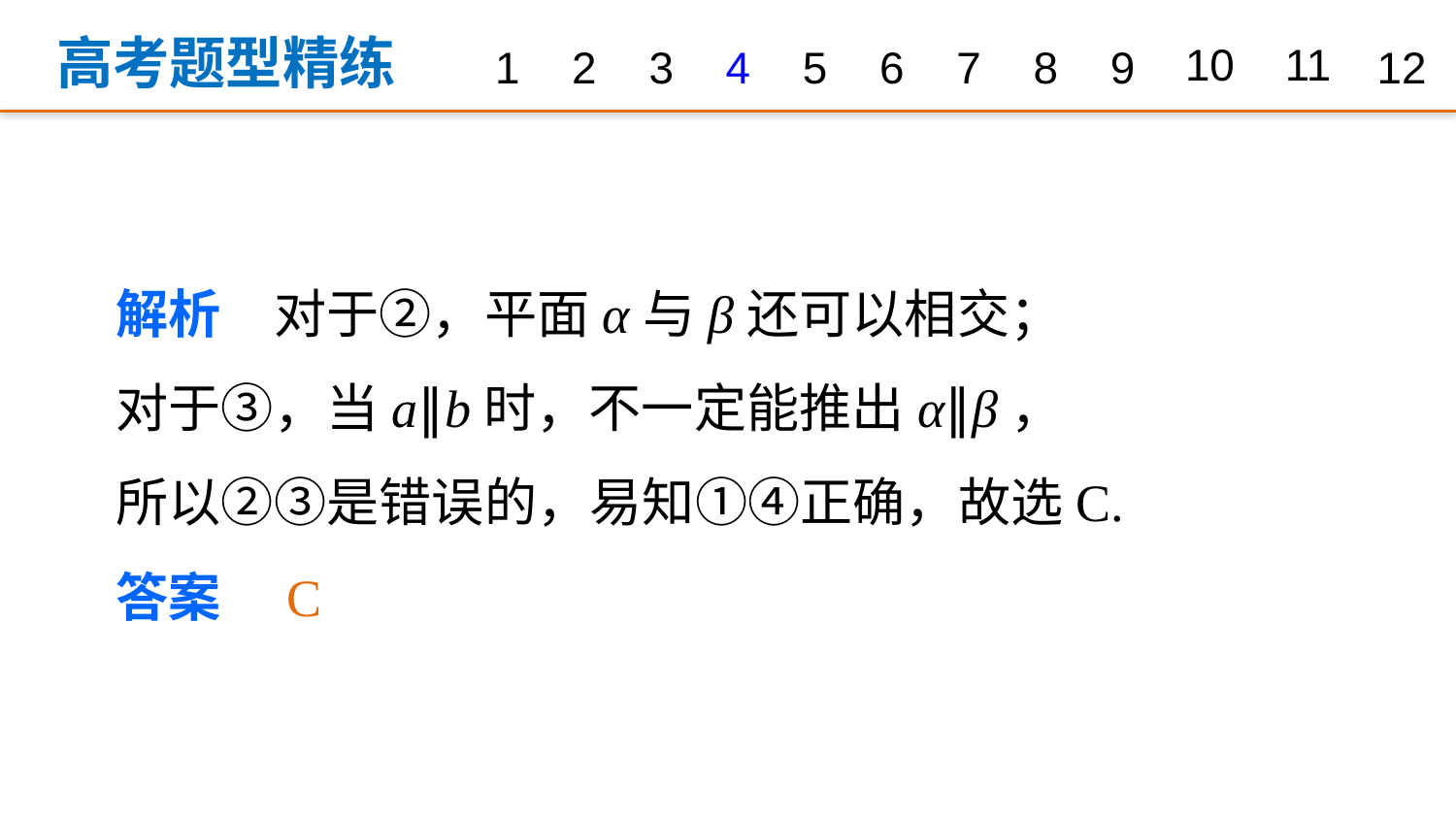

高考题型精练
1
2
3
4
5
6
7
8
9
10
11
12
解析　对于②，平面α与β还可以相交；
对于③，当a∥b时，不一定能推出α∥β，
所以②③是错误的，易知①④正确，故选C.
答案　C